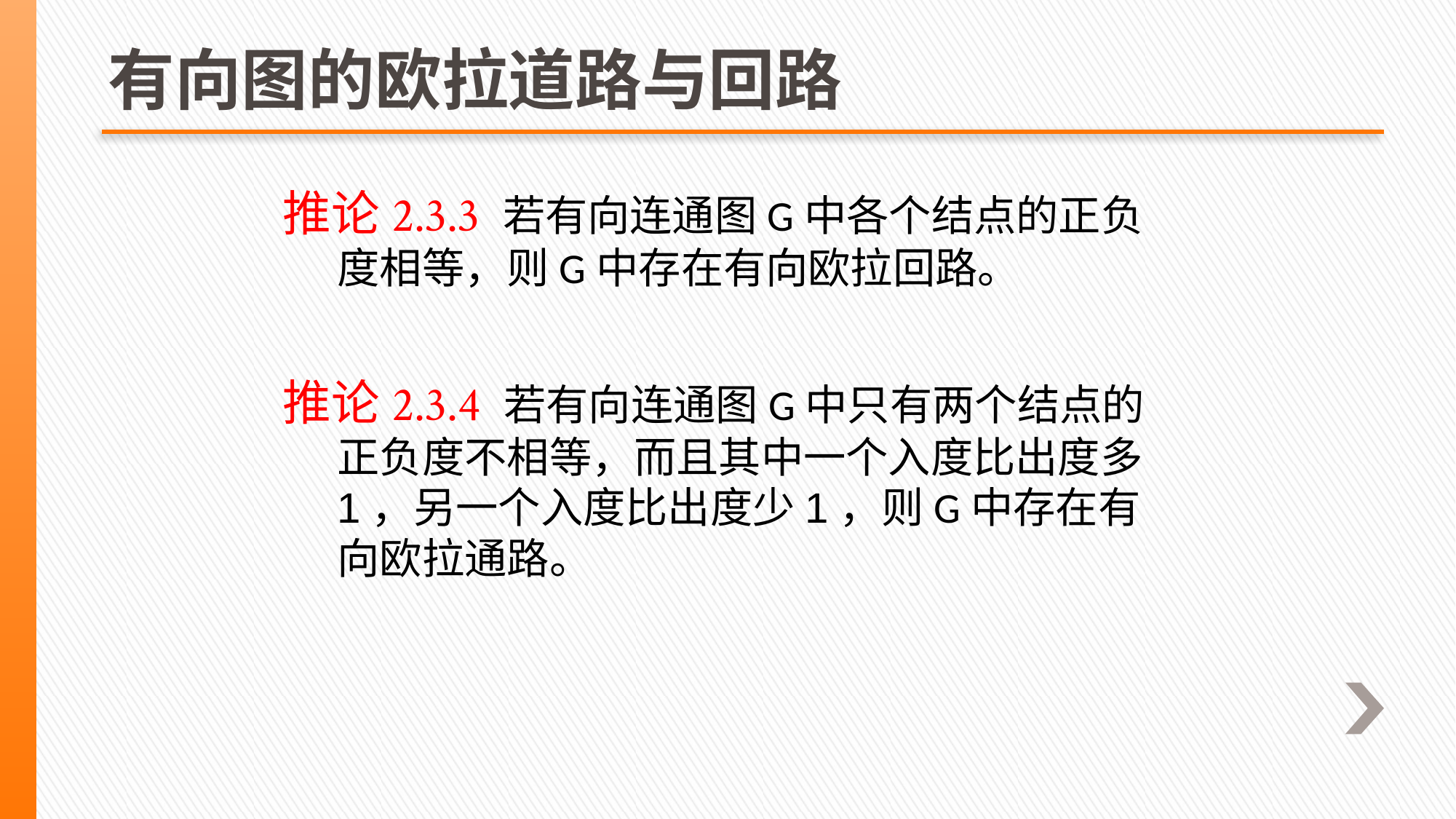

# 有向图的欧拉道路与回路
推论2.3.3 若有向连通图G中各个结点的正负度相等，则G中存在有向欧拉回路。

推论2.3.4 若有向连通图G中只有两个结点的正负度不相等，而且其中一个入度比出度多1，另一个入度比出度少1，则G中存在有向欧拉通路。